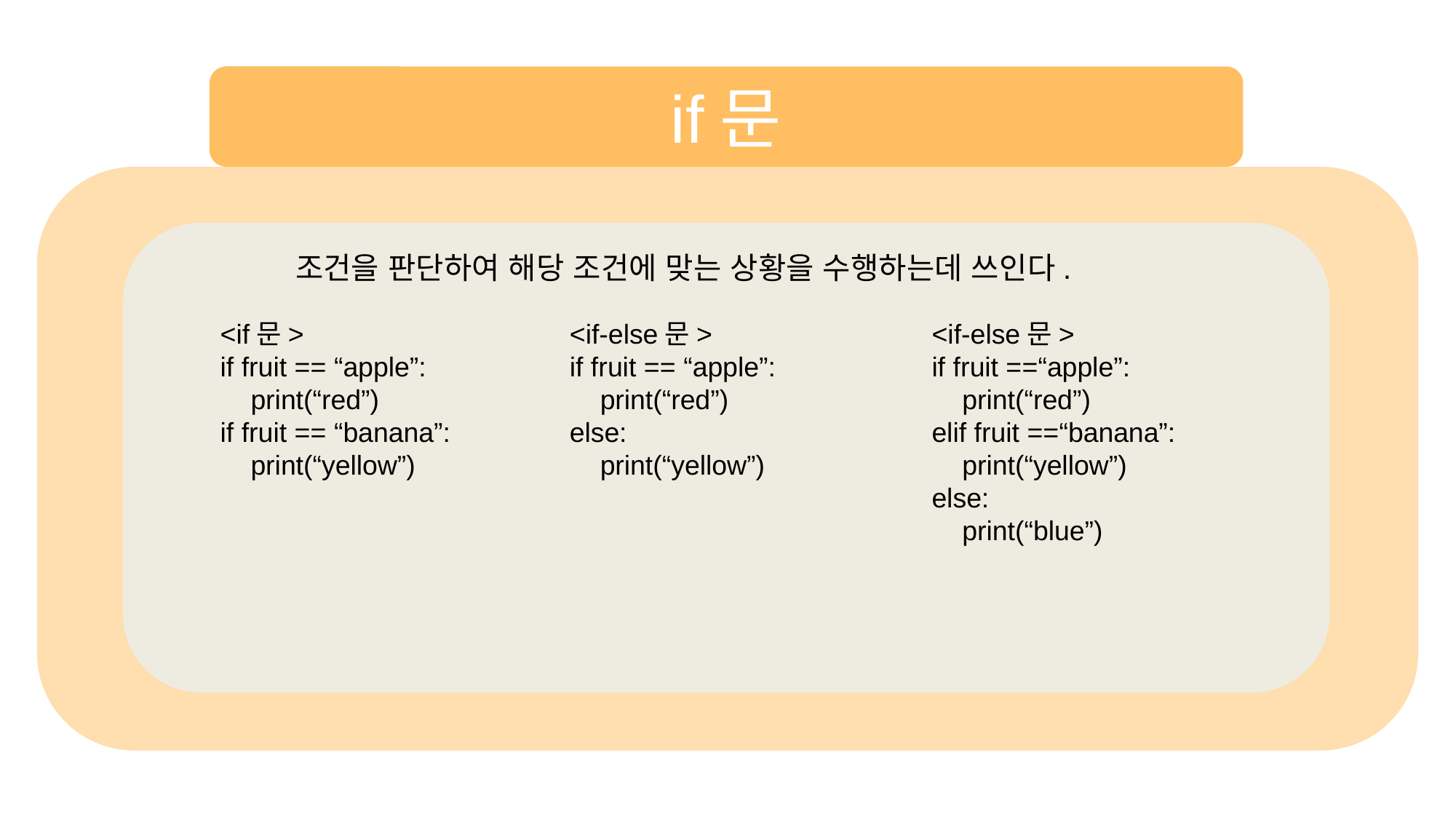

if문

조건을 판단하여 해당 조건에 맞는 상황을 수행하는데 쓰인다.
<if-else문>
if fruit == “apple”:
    print(“red”)
else:
    print(“yellow”)
<if-else문>
if fruit ==“apple”:
    print(“red”)
elif fruit ==“banana”:
    print(“yellow”)
else:
    print(“blue”)
<if문>
if fruit == “apple”:
    print(“red”)
if fruit == “banana”:
    print(“yellow”)